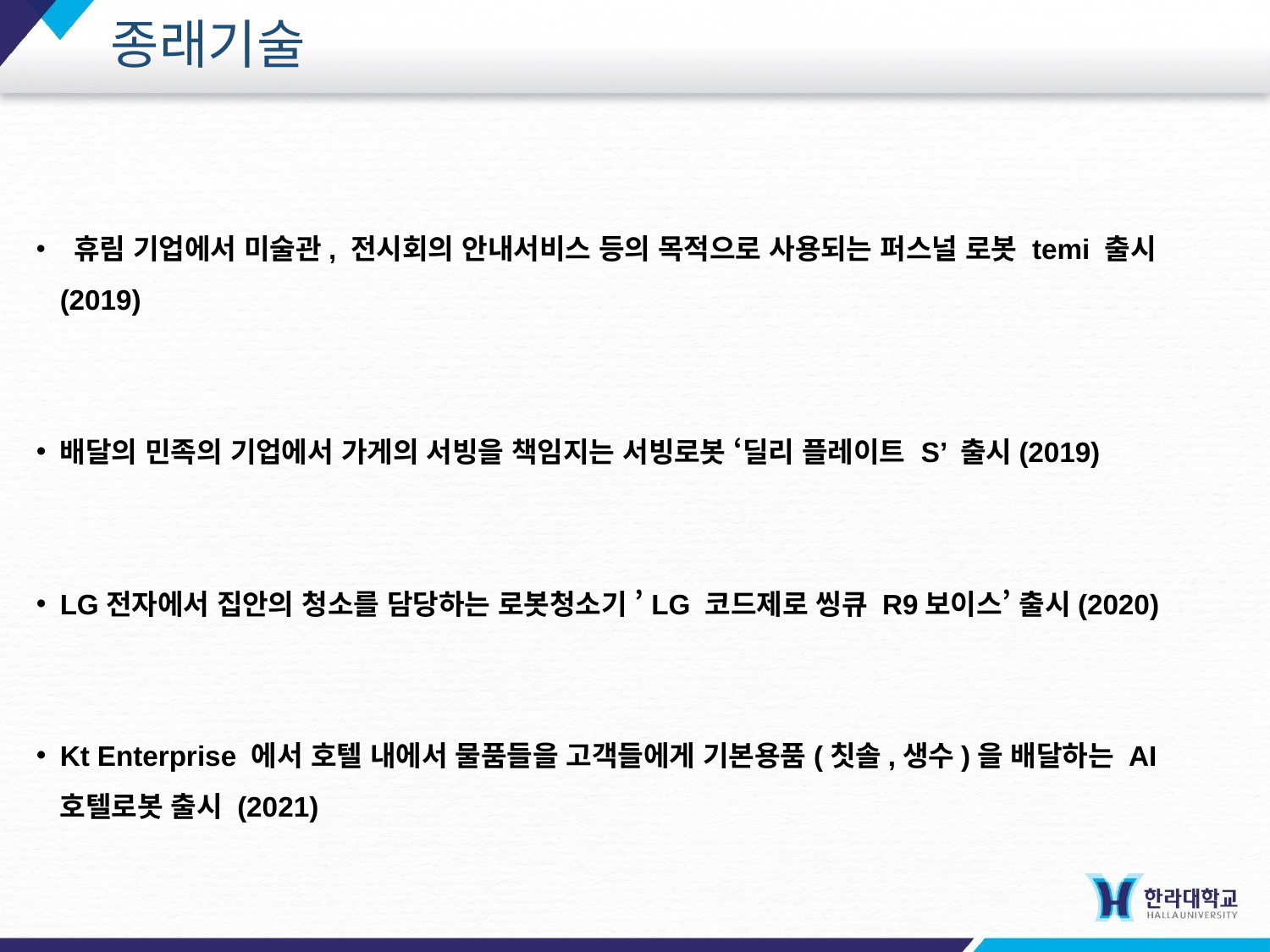

# 종래기술
 휴림 기업에서 미술관, 전시회의 안내서비스 등의 목적으로 사용되는 퍼스널 로봇 temi 출시(2019)

배달의 민족의 기업에서 가게의 서빙을 책임지는 서빙로봇 ‘딜리 플레이트 S’ 출시(2019)

LG전자에서 집안의 청소를 담당하는 로봇청소기 ’LG 코드제로 씽큐 R9보이스’ 출시(2020)

Kt Enterprise 에서 호텔 내에서 물품들을 고객들에게 기본용품(칫솔,생수)을 배달하는 AI 호텔로봇 출시 (2021)